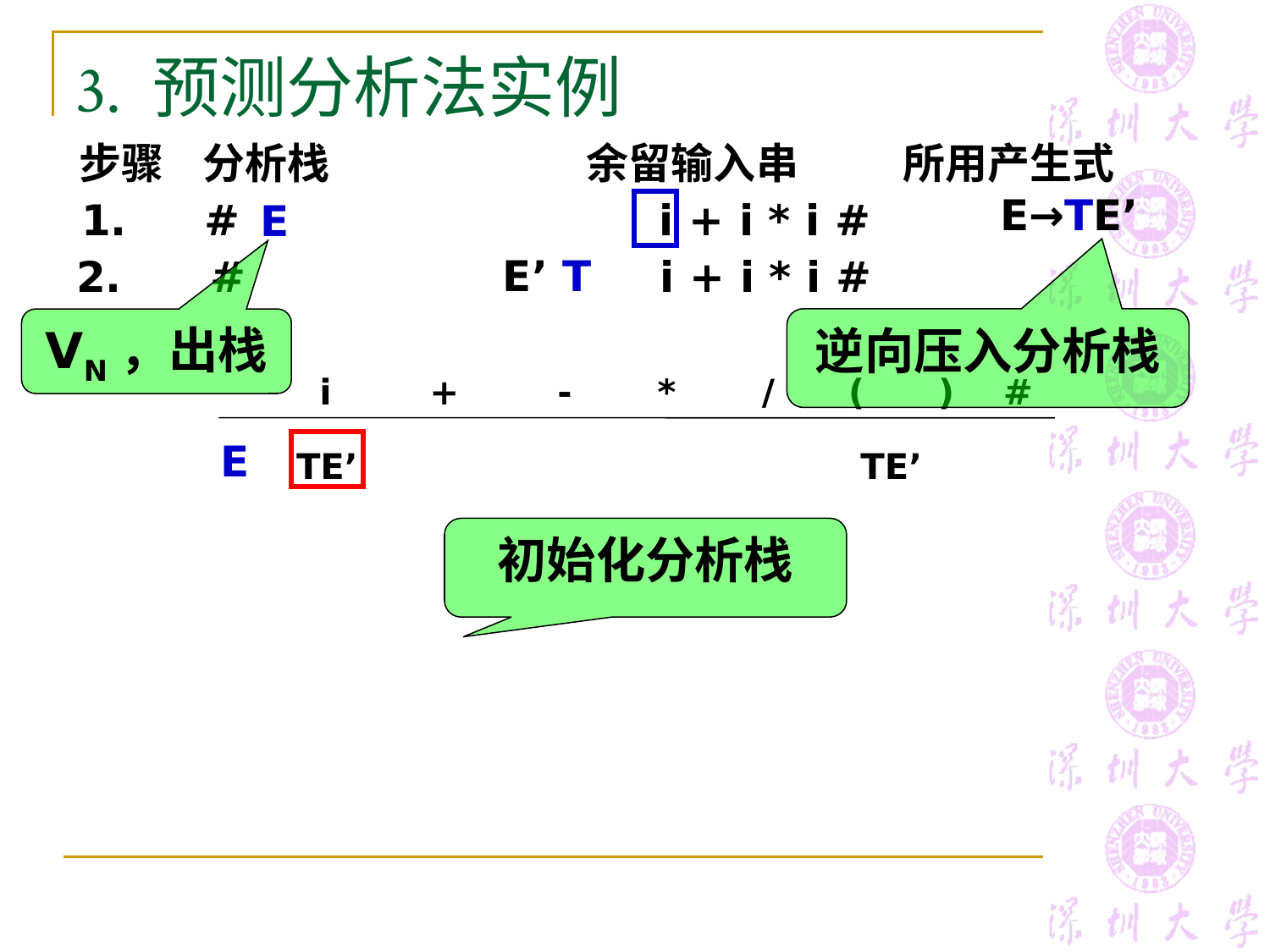

# 3. 预测分析法实例
步骤    分析栈                           余留输入串           所用产生式
#
1.                                    i + i * i #
E→TE’

 E
E’ T
2.      #                            i + i * i #
逆向压入分析栈
VN，出栈
     i        +        -       *       /      (      )    #

     TE’                                         TE’
E

初始化分析栈